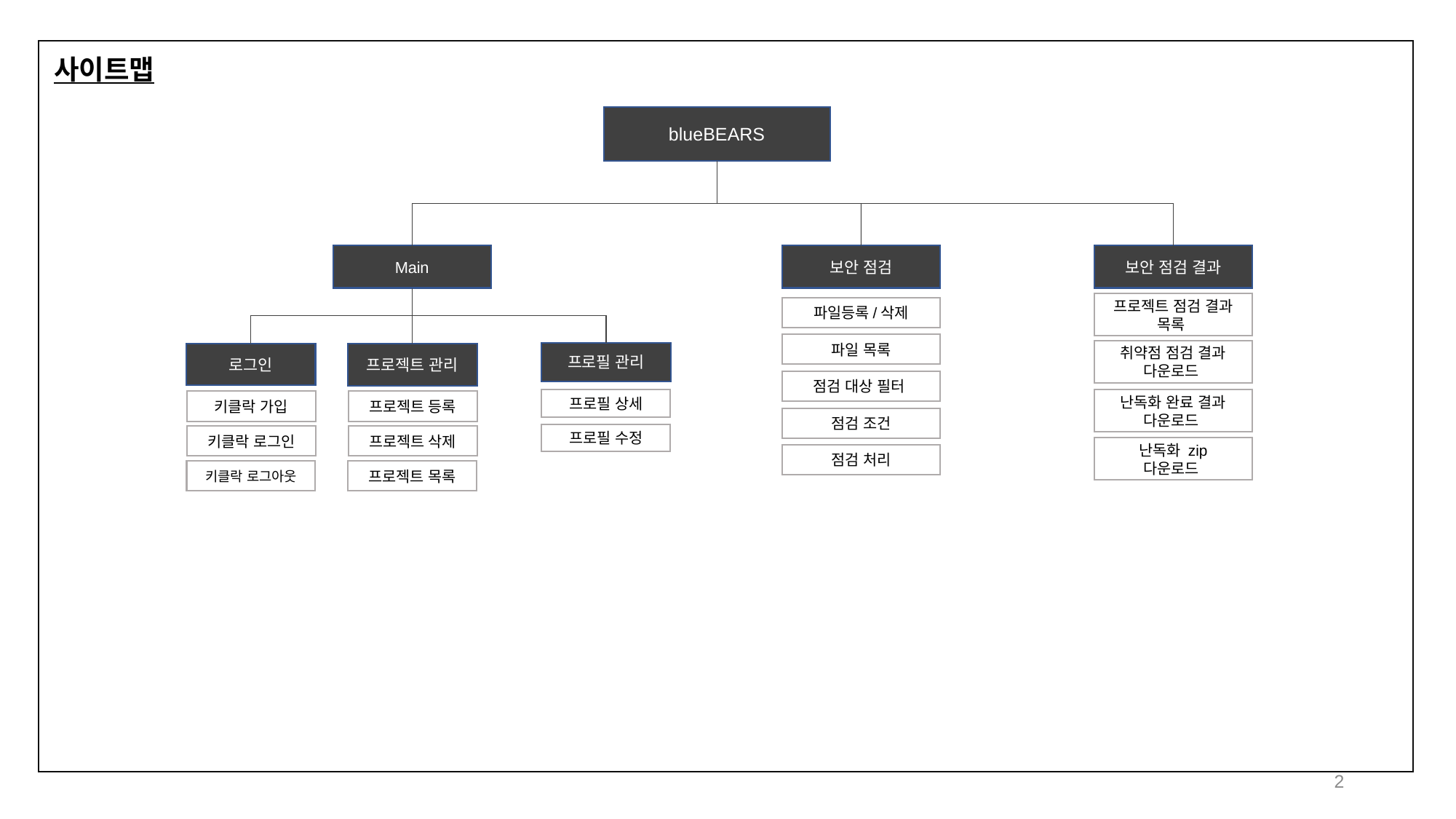

사이트맵
blueBEARS
Main
보안 점검
보안 점검 결과
프로젝트 점검 결과 목록
파일등록/삭제
파일 목록
취약점 점검 결과 다운로드
프로필 관리
로그인
프로젝트 관리
점검 대상 필터
프로필 상세
난독화 완료 결과
다운로드
키클락 가입
프로젝트 등록
점검 조건
프로필 수정
키클락 로그인
프로젝트 삭제
난독화 zip
다운로드
점검 처리
키클락 로그아웃
프로젝트 목록
2